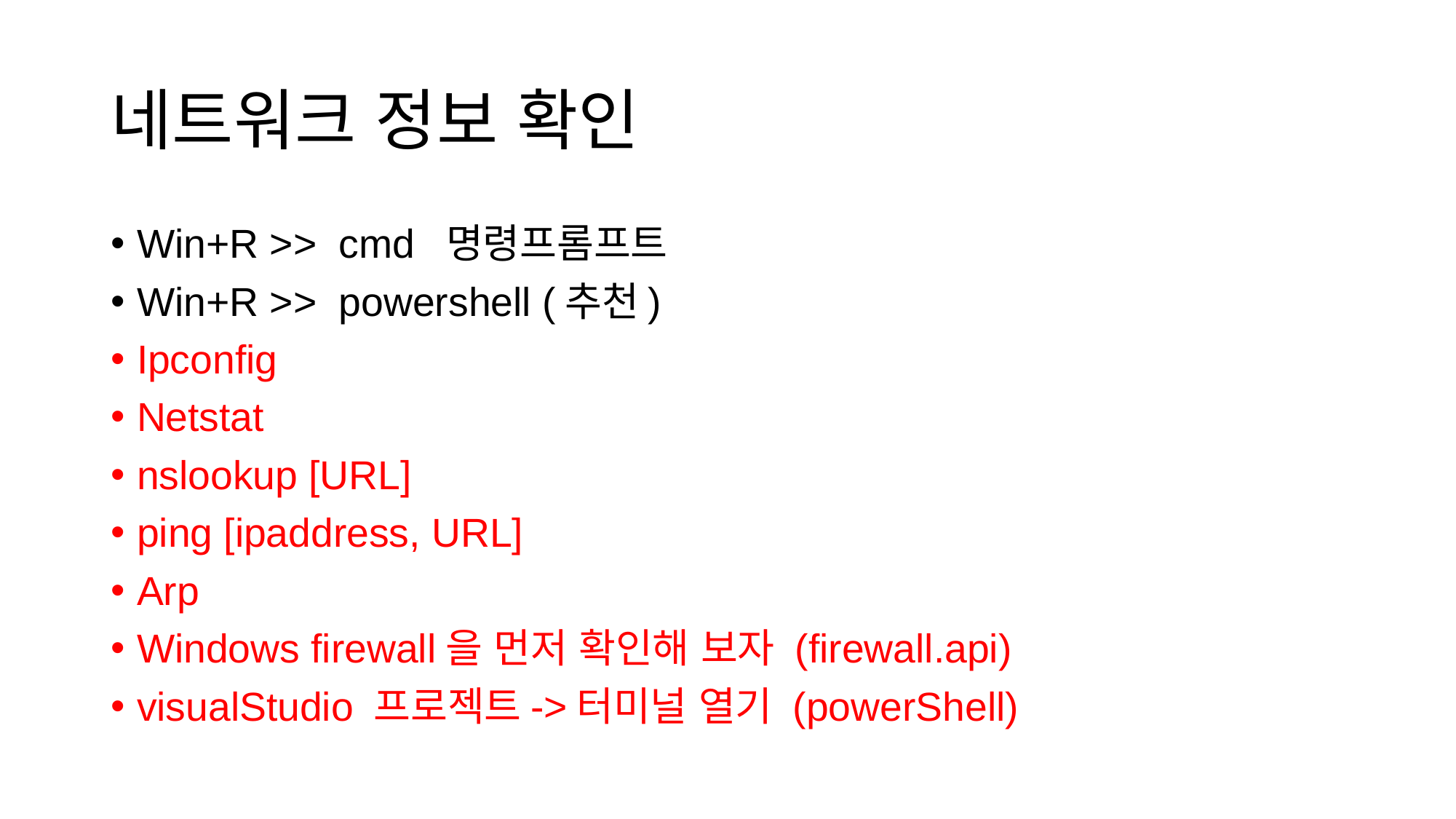

# 네트워크 정보 확인
Win+R >>  cmd  명령프롬프트
Win+R >>  powershell (추천)
Ipconfig
Netstat
nslookup [URL]
ping [ipaddress, URL]
Arp
Windows firewall을 먼저 확인해 보자 (firewall.api)
visualStudio 프로젝트->터미널 열기 (powerShell)